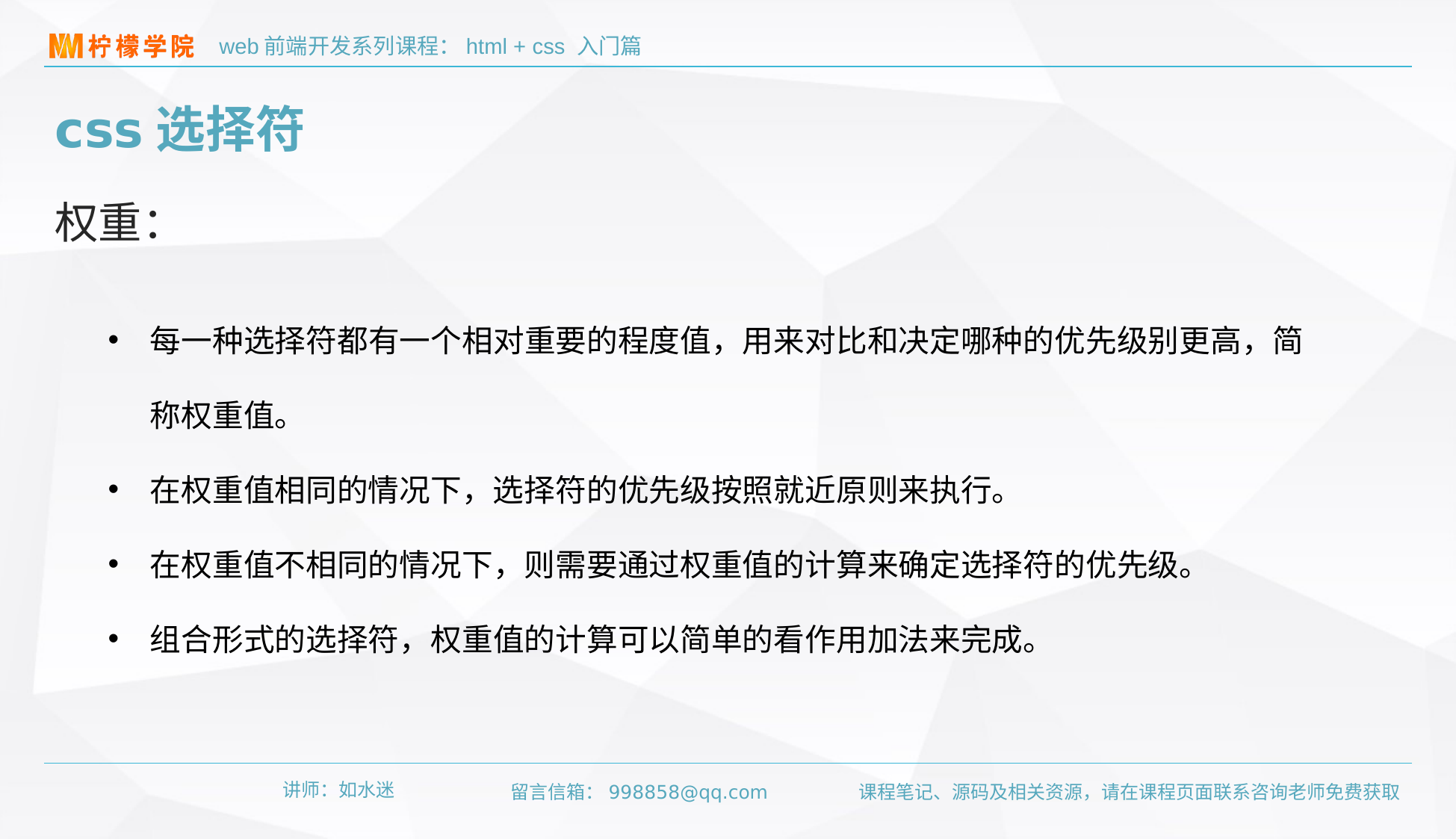

css选择符
权重：
每一种选择符都有一个相对重要的程度值，用来对比和决定哪种的优先级别更高，简称权重值。
在权重值相同的情况下，选择符的优先级按照就近原则来执行。
在权重值不相同的情况下，则需要通过权重值的计算来确定选择符的优先级。
组合形式的选择符，权重值的计算可以简单的看作用加法来完成。